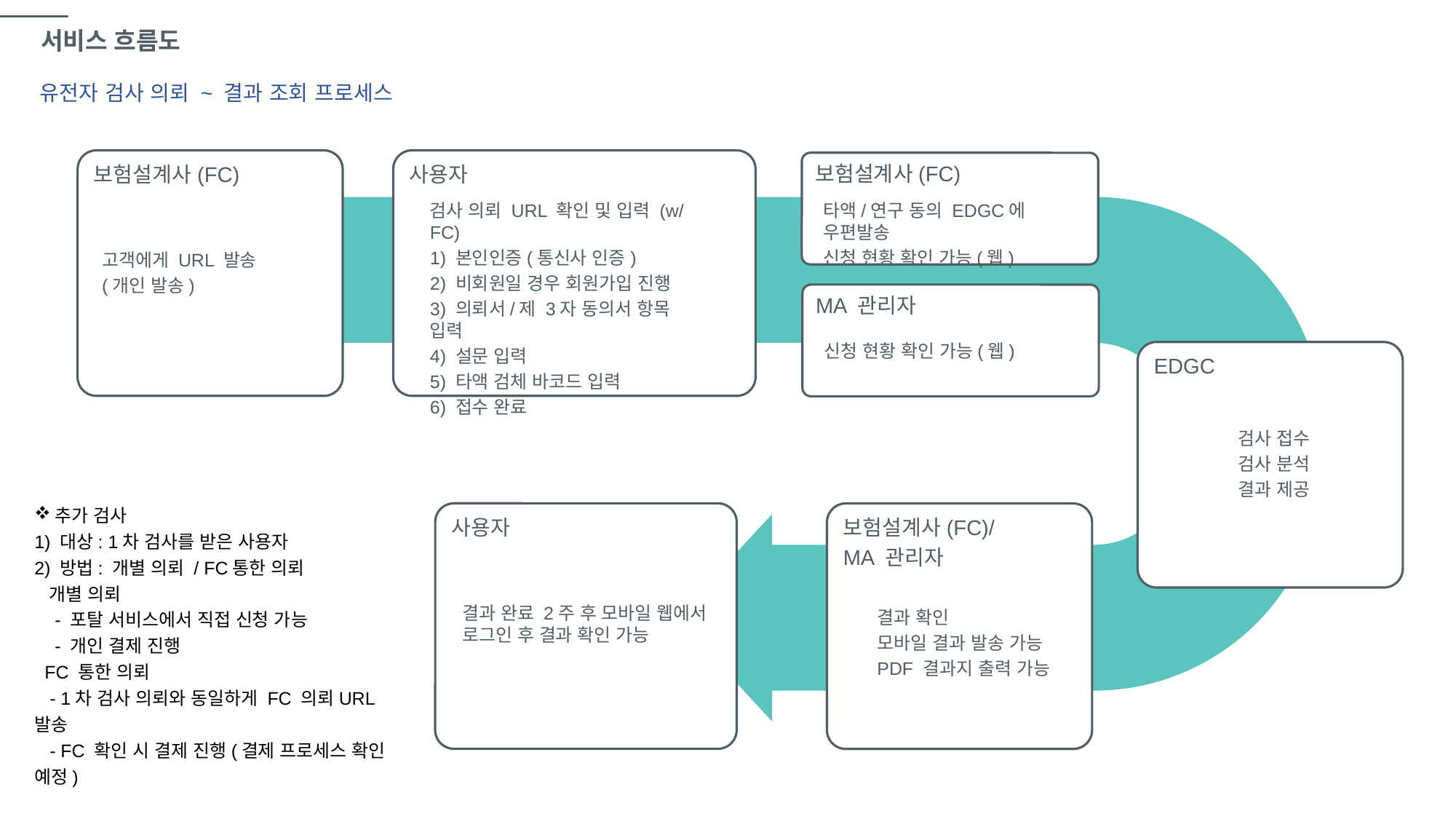

# 서비스 흐름도
유전자 검사 의뢰 ~ 결과 조회 프로세스
보험설계사(FC)
고객에게 URL 발송
(개인 발송)
사용자
검사 의뢰 URL 확인 및 입력 (w/FC)
1) 본인인증(통신사 인증)
2) 비회원일 경우 회원가입 진행
3) 의뢰서/제 3자 동의서 항목 입력
4) 설문 입력
5) 타액 검체 바코드 입력
6) 접수 완료
보험설계사(FC)
타액/연구 동의 EDGC에 우편발송
신청 현황 확인 가능(웹)
MA 관리자
신청 현황 확인 가능(웹)
EDGC
검사 접수
검사 분석
결과 제공
추가 검사
1) 대상: 1차 검사를 받은 사용자
2) 방법: 개별 의뢰 / FC통한 의뢰
  개별 의뢰
    - 포탈 서비스에서 직접 신청 가능
    - 개인 결제 진행
  FC 통한 의뢰
   - 1차 검사 의뢰와 동일하게 FC 의뢰URL 발송
   - FC 확인 시 결제 진행(결제 프로세스 확인 예정)
사용자
결과 완료 2주 후 모바일 웹에서 로그인 후 결과 확인 가능
보험설계사(FC)/
MA 관리자

결과 확인
모바일 결과 발송 가능
PDF 결과지 출력 가능